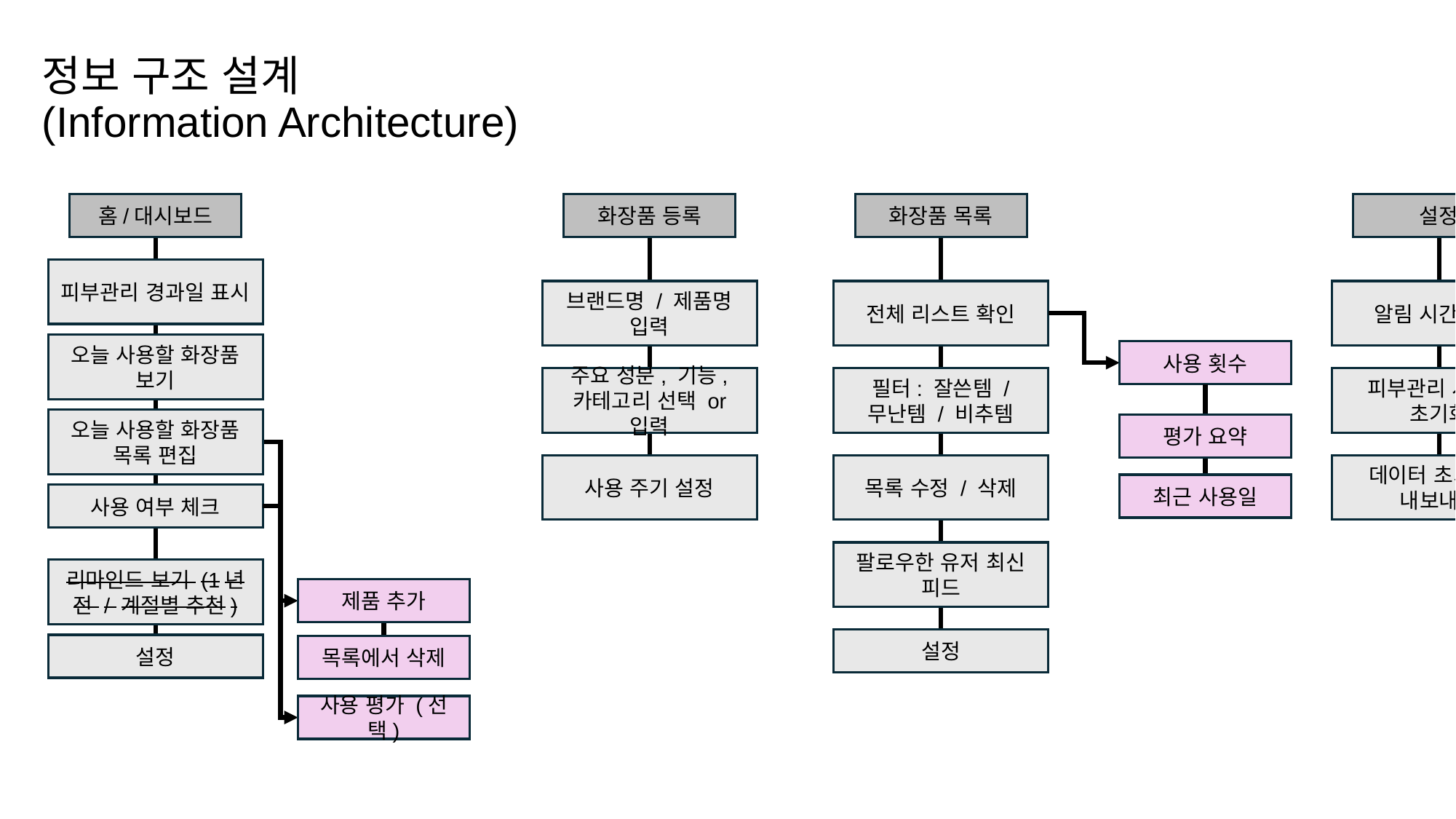

정보 구조 설계
(Information Architecture)
홈/대시보드
화장품 등록
화장품 목록
설정
피부관리 경과일 표시
브랜드명 / 제품명 입력
전체 리스트 확인
알림 시간 설정
오늘 사용할 화장품 보기
사용 횟수
주요 성분, 기능, 카테고리 선택 or 입력
필터: 잘쓴템 / 무난템 / 비추템
피부관리 시작일 초기화
오늘 사용할 화장품 목록 편집
평가 요약
사용 주기 설정
목록 수정 / 삭제
데이터 초기화 / 내보내기
최근 사용일
사용 여부 체크
팔로우한 유저 최신 피드
리마인드 보기 (1년 전 / 계절별 추천)
제품 추가
설정
설정
목록에서 삭제
사용 평가 (선택)